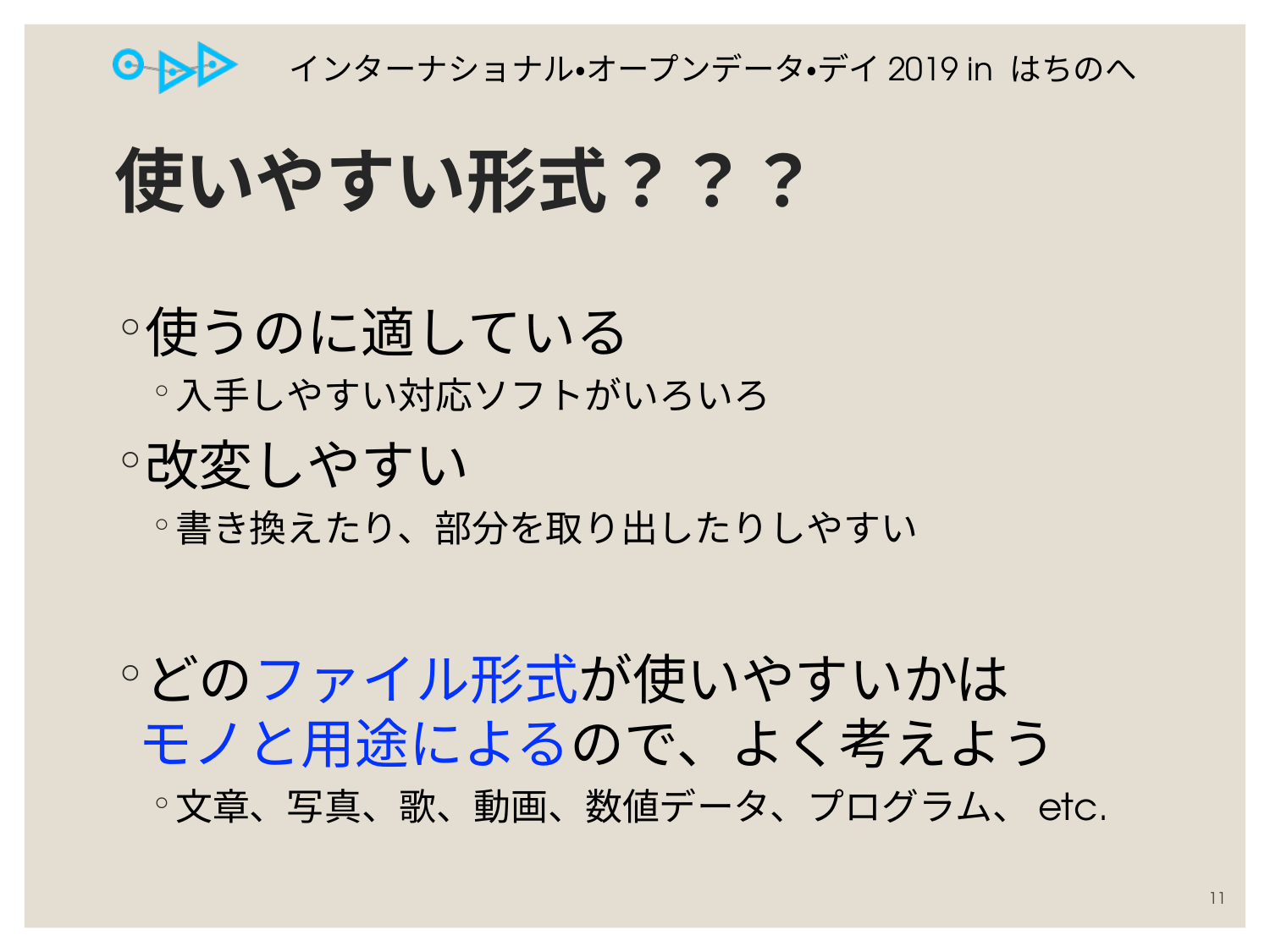

# 使いやすい形式？？？
使うのに適している
入手しやすい対応ソフトがいろいろ
改変しやすい
書き換えたり、部分を取り出したりしやすい

どのファイル形式が使いやすいかは
モノと用途によるので、よく考えよう
文章、写真、歌、動画、数値データ、プログラム、etc.
11